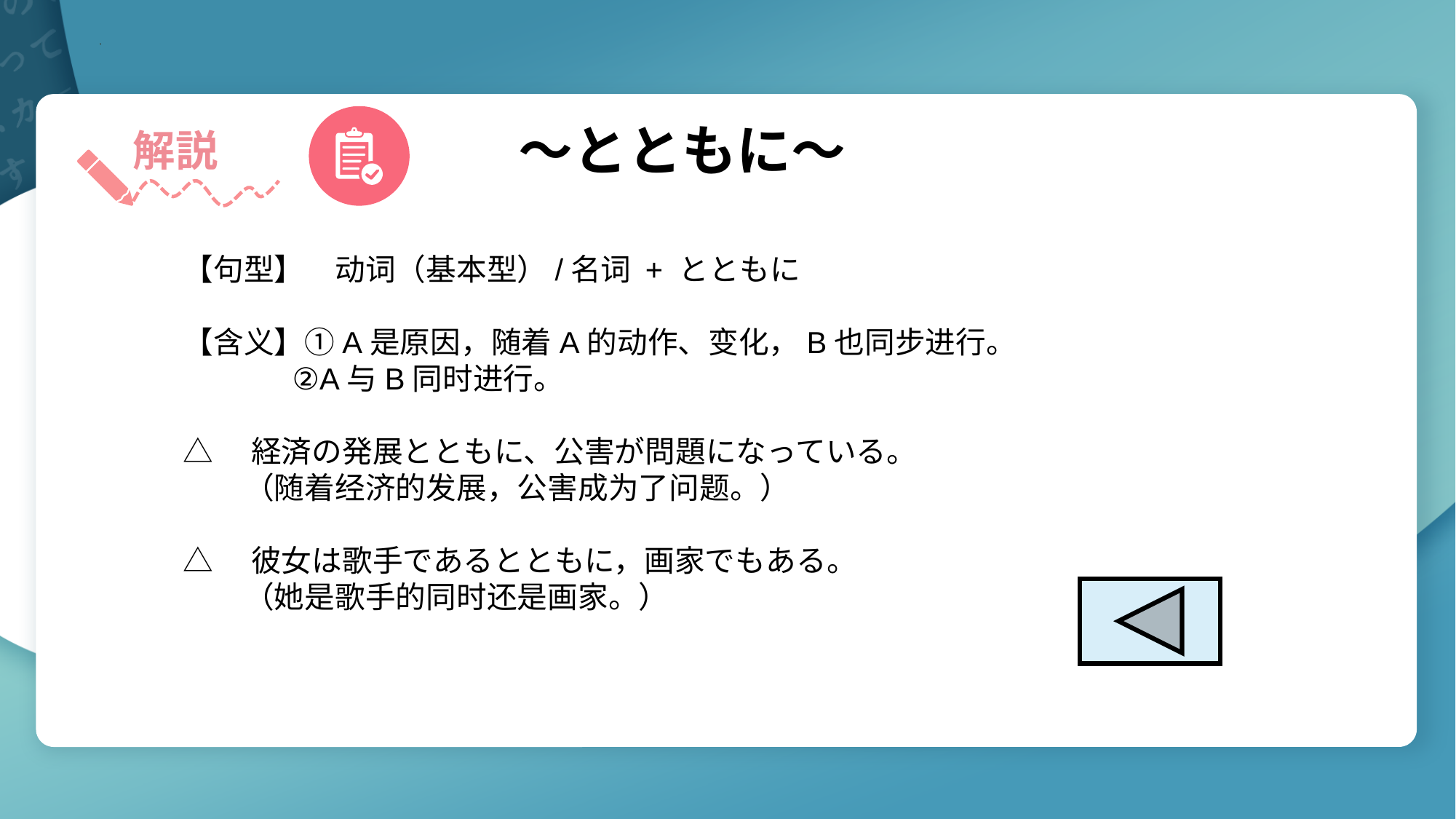

解説

～とともに～
【句型】　动词（基本型）/名词 + とともに

【含义】①A是原因，随着A的动作、变化，B也同步进行。
	②A与B同时进行。

△　経済の発展とともに、公害が問題になっている。
　　（随着经济的发展，公害成为了问题。）

△　彼女は歌手であるとともに，画家でもある。
　　（她是歌手的同时还是画家。）